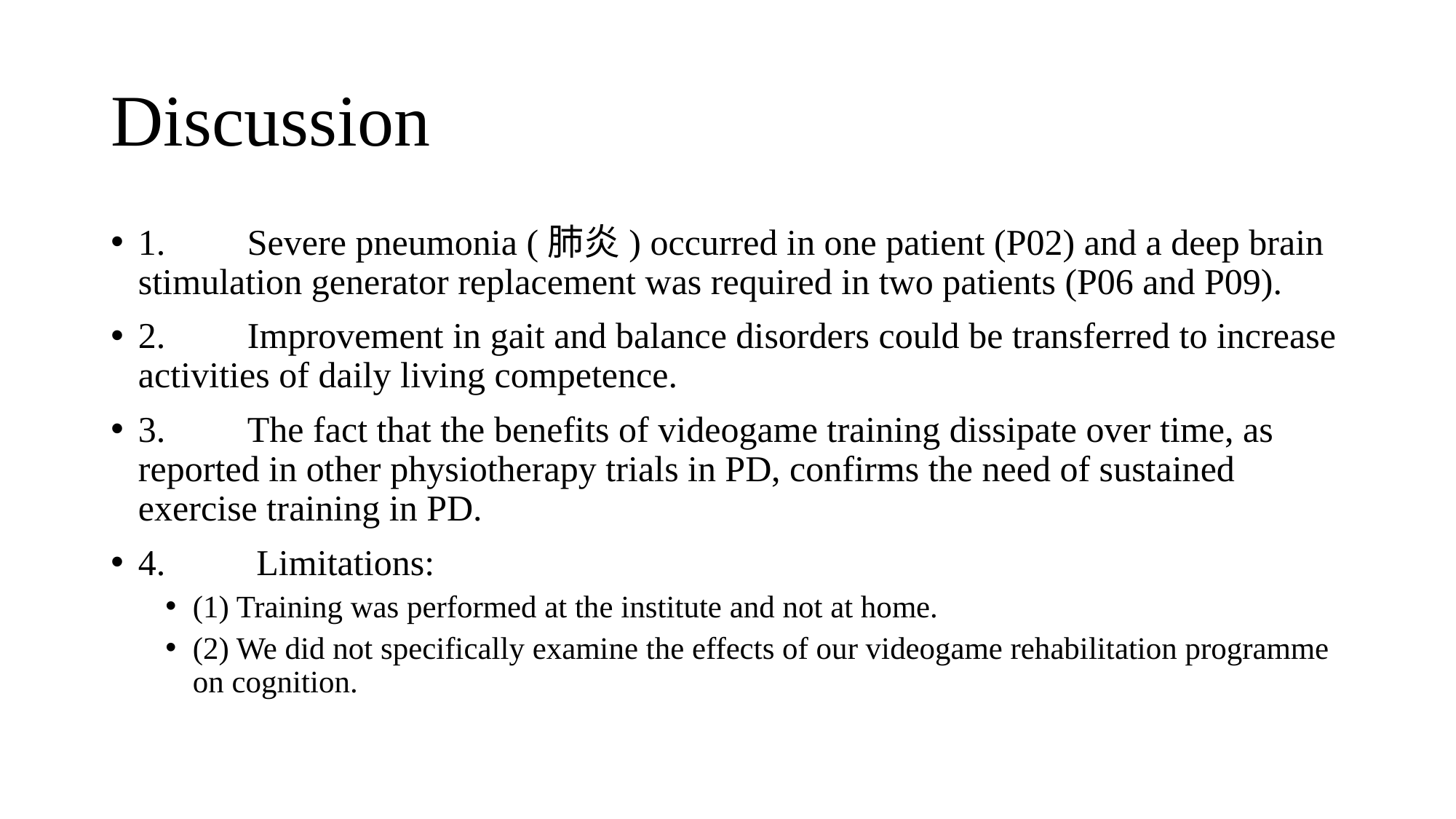

# Discussion
1.	Severe pneumonia (肺炎) occurred in one patient (P02) and a deep brain stimulation generator replacement was required in two patients (P06 and P09).
2.	Improvement in gait and balance disorders could be transferred to increase activities of daily living competence.
3.	The fact that the benefits of videogame training dissipate over time, as reported in other physiotherapy trials in PD, confirms the need of sustained exercise training in PD.
4.	 Limitations:
(1) Training was performed at the institute and not at home.
(2) We did not specifically examine the effects of our videogame rehabilitation programme on cognition.